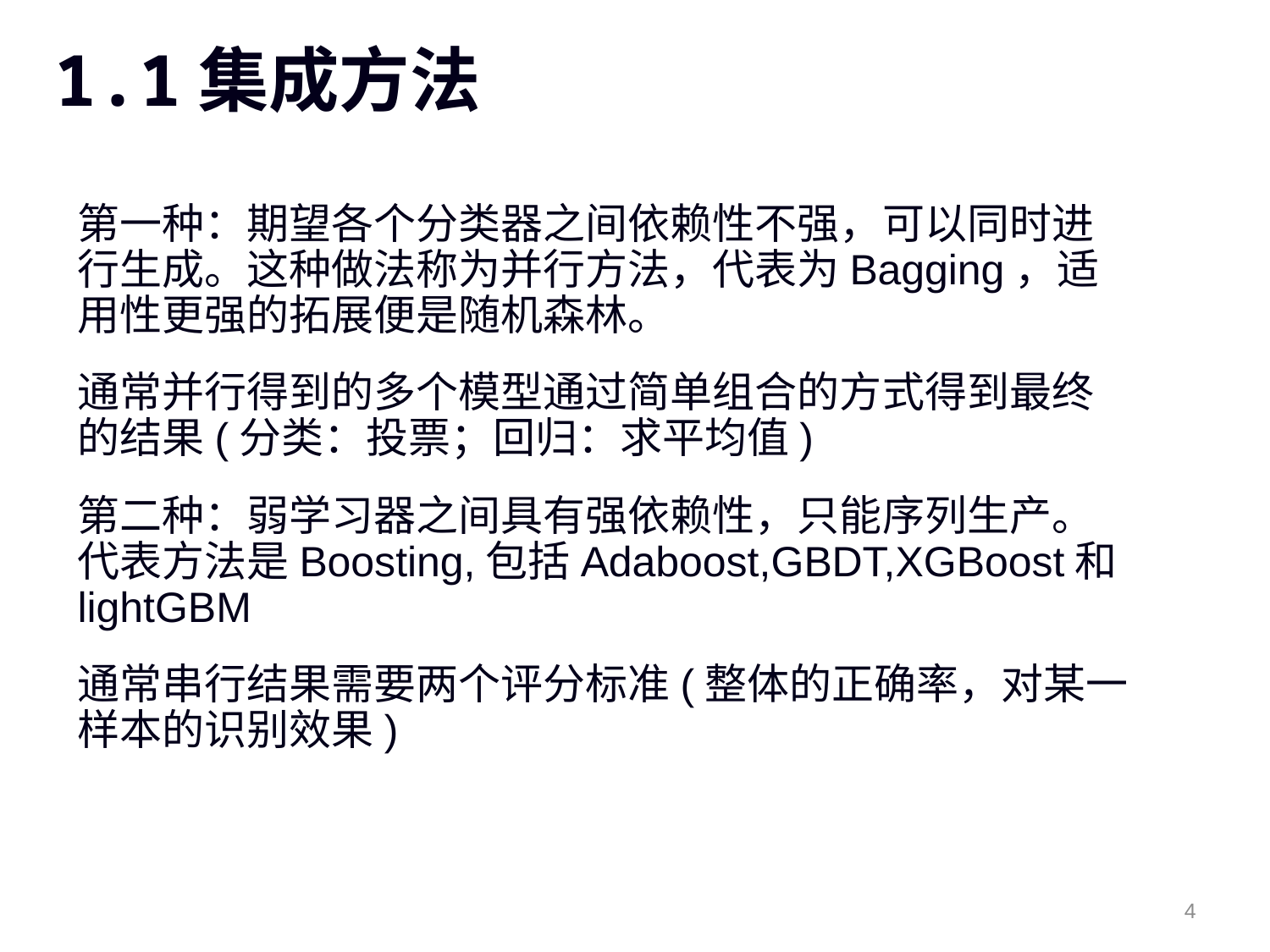

# 1.1集成方法
第一种：期望各个分类器之间依赖性不强，可以同时进行生成。这种做法称为并行方法，代表为Bagging，适用性更强的拓展便是随机森林。
通常并行得到的多个模型通过简单组合的方式得到最终的结果(分类：投票；回归：求平均值)
第二种：弱学习器之间具有强依赖性，只能序列生产。代表方法是Boosting,包括Adaboost,GBDT,XGBoost和lightGBM
通常串行结果需要两个评分标准(整体的正确率，对某一样本的识别效果)